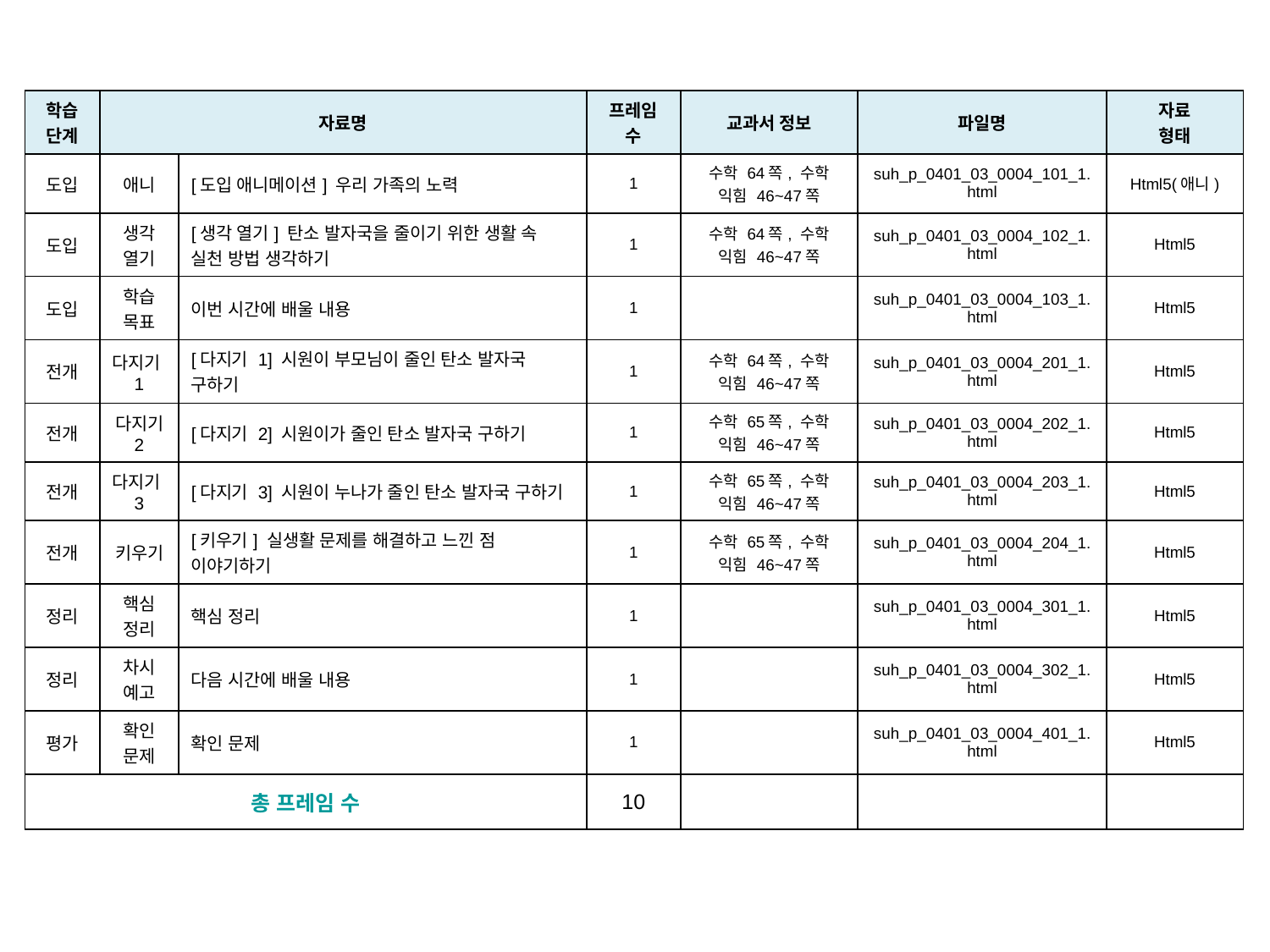

| 학습 단계 | 자료명 |  | 프레임 수 | 교과서 정보 | 파일명 | 자료 형태 |
| --- | --- | --- | --- | --- | --- | --- |
| 도입 | 애니 | [도입 애니메이션] 우리 가족의 노력 | 1 | 수학 64쪽, 수학 익힘 46~47쪽 | suh\_p\_0401\_03\_0004\_101\_1.html | Html5(애니) |
| 도입 | 생각 열기 | [생각 열기] 탄소 발자국을 줄이기 위한 생활 속 실천 방법 생각하기 | 1 | 수학 64쪽, 수학 익힘 46~47쪽 | suh\_p\_0401\_03\_0004\_102\_1.html | Html5 |
| 도입 | 학습 목표 | 이번 시간에 배울 내용 | 1 |  | suh\_p\_0401\_03\_0004\_103\_1.html | Html5 |
| 전개 | 다지기1 | [다지기 1] 시원이 부모님이 줄인 탄소 발자국 구하기 | 1 | 수학 64쪽, 수학 익힘 46~47쪽 | suh\_p\_0401\_03\_0004\_201\_1.html | Html5 |
| 전개 | 다지기 2 | [다지기 2] 시원이가 줄인 탄소 발자국 구하기 | 1 | 수학 65쪽, 수학 익힘 46~47쪽 | suh\_p\_0401\_03\_0004\_202\_1.html | Html5 |
| 전개 | 다지기3 | [다지기 3] 시원이 누나가 줄인 탄소 발자국 구하기 | 1 | 수학 65쪽, 수학 익힘 46~47쪽 | suh\_p\_0401\_03\_0004\_203\_1.html | Html5 |
| 전개 | 키우기 | [키우기] 실생활 문제를 해결하고 느낀 점 이야기하기 | 1 | 수학 65쪽, 수학 익힘 46~47쪽 | suh\_p\_0401\_03\_0004\_204\_1.html | Html5 |
| 정리 | 핵심 정리 | 핵심 정리 | 1 |  | suh\_p\_0401\_03\_0004\_301\_1.html | Html5 |
| 정리 | 차시 예고 | 다음 시간에 배울 내용 | 1 |  | suh\_p\_0401\_03\_0004\_302\_1.html | Html5 |
| 평가 | 확인 문제 | 확인 문제 | 1 |  | suh\_p\_0401\_03\_0004\_401\_1.html | Html5 |
| 총 프레임 수 |  |  | 10 |  |  |  |